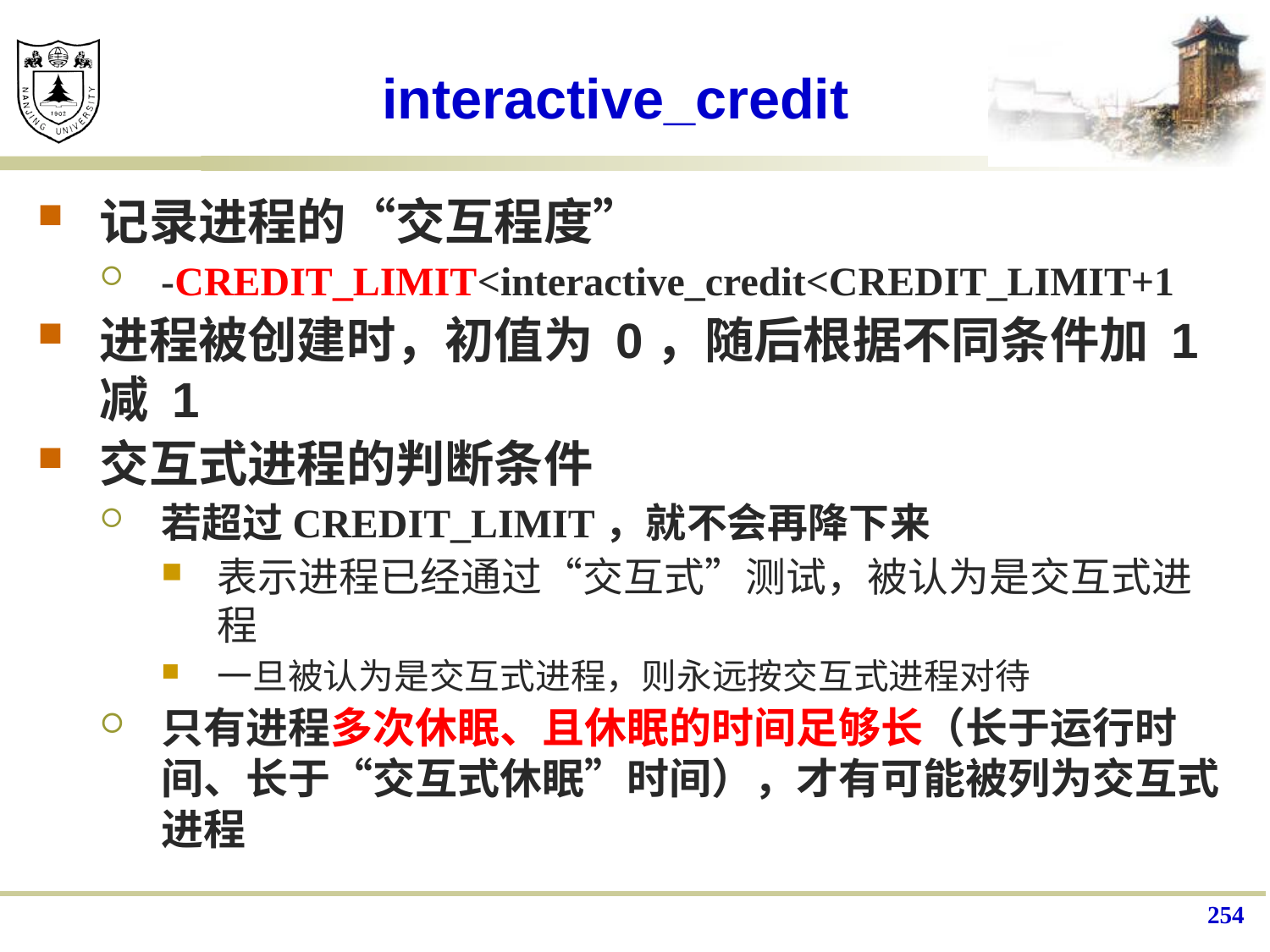

# interactive_credit
记录进程的“交互程度”
-CREDIT_LIMIT<interactive_credit<CREDIT_LIMIT+1
进程被创建时，初值为 0，随后根据不同条件加 1 减 1
交互式进程的判断条件
若超过CREDIT_LIMIT，就不会再降下来
表示进程已经通过“交互式”测试，被认为是交互式进程
一旦被认为是交互式进程，则永远按交互式进程对待
只有进程多次休眠、且休眠的时间足够长（长于运行时间、长于“交互式休眠”时间），才有可能被列为交互式进程

254